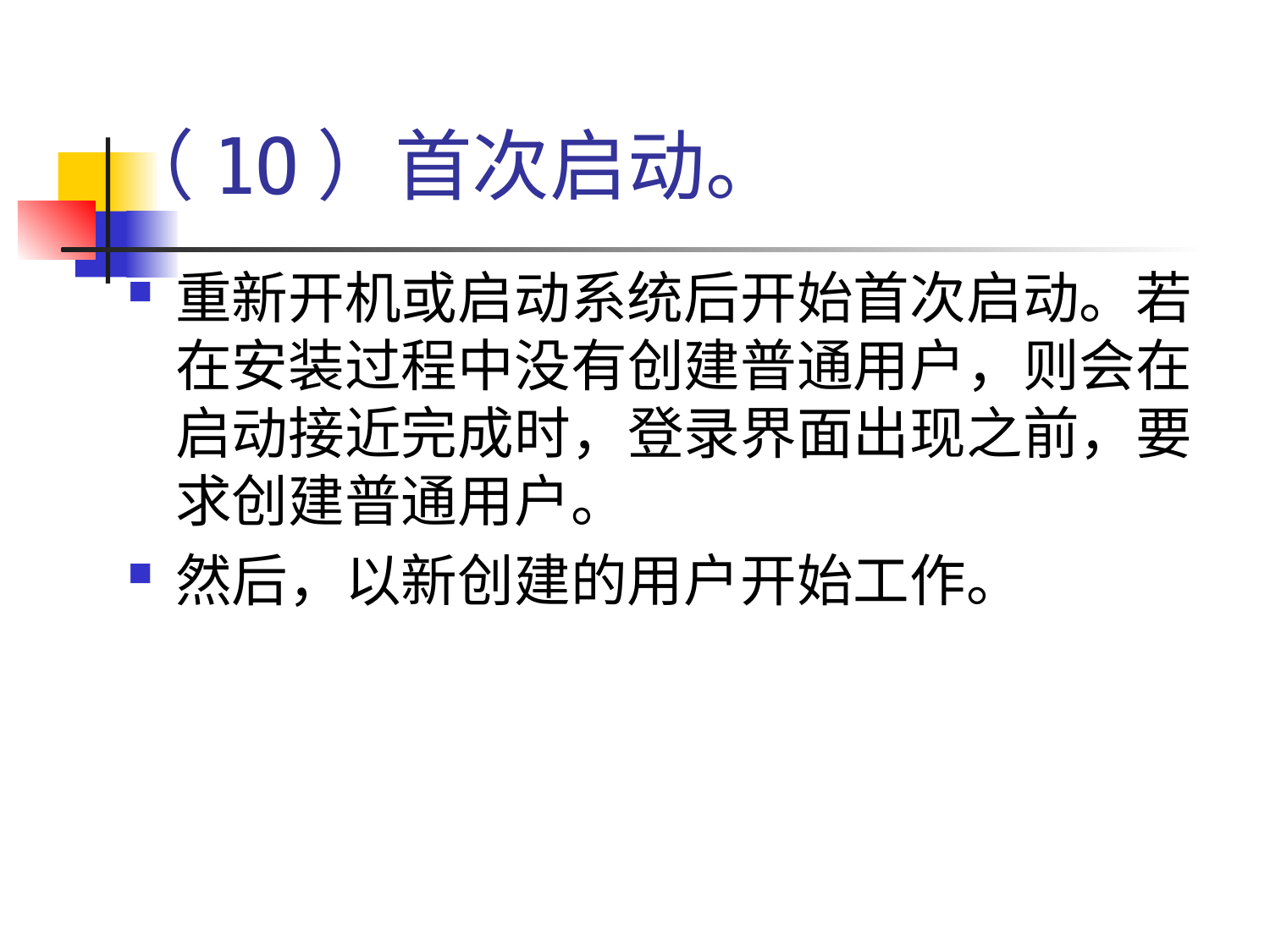

# （10）首次启动。
重新开机或启动系统后开始首次启动。若在安装过程中没有创建普通用户，则会在启动接近完成时，登录界面出现之前，要求创建普通用户。
然后，以新创建的用户开始工作。